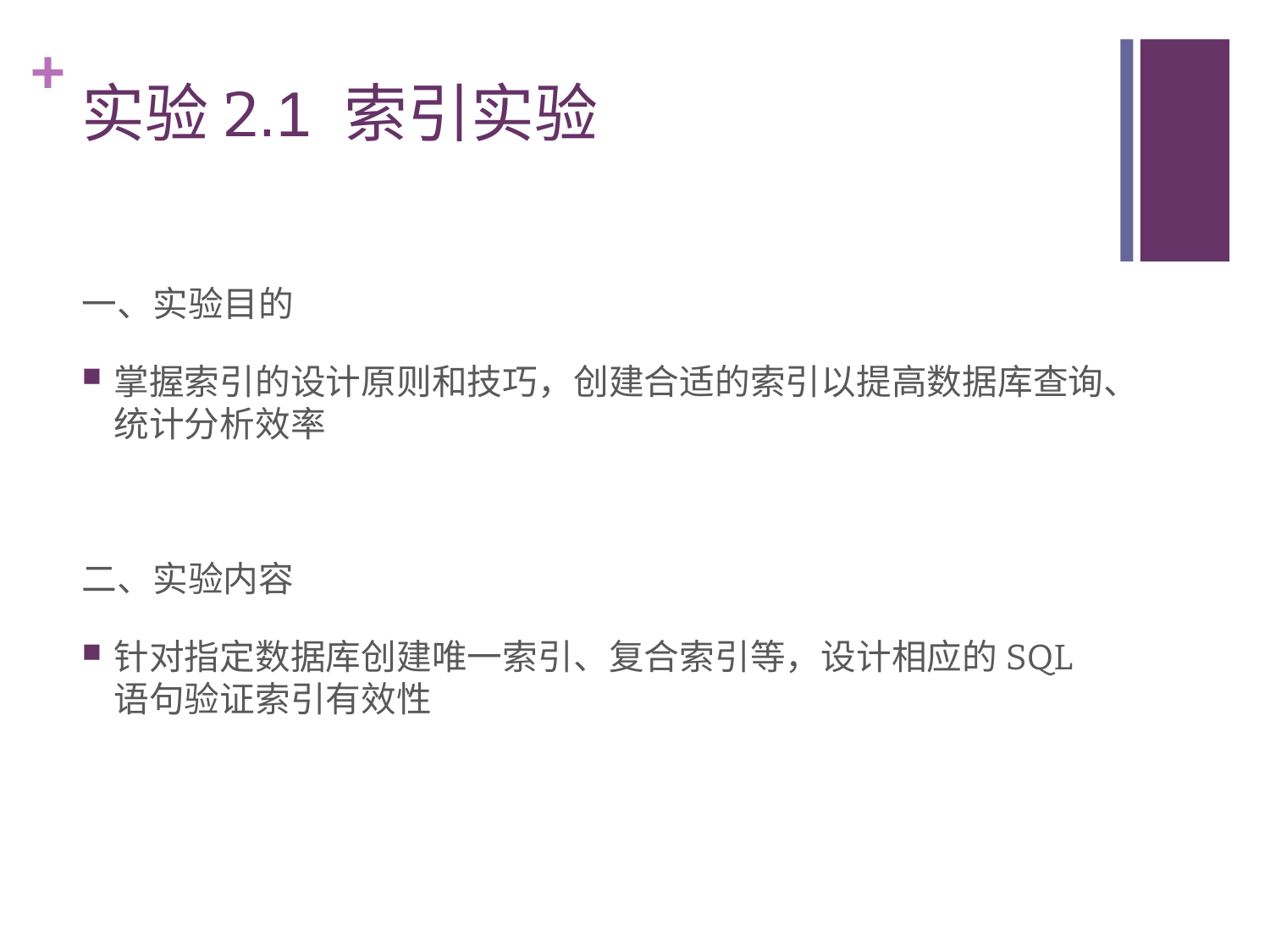

# 实验2.1 索引实验
一、实验目的
掌握索引的设计原则和技巧，创建合适的索引以提高数据库查询、统计分析效率

二、实验内容
针对指定数据库创建唯一索引、复合索引等，设计相应的SQL语句验证索引有效性